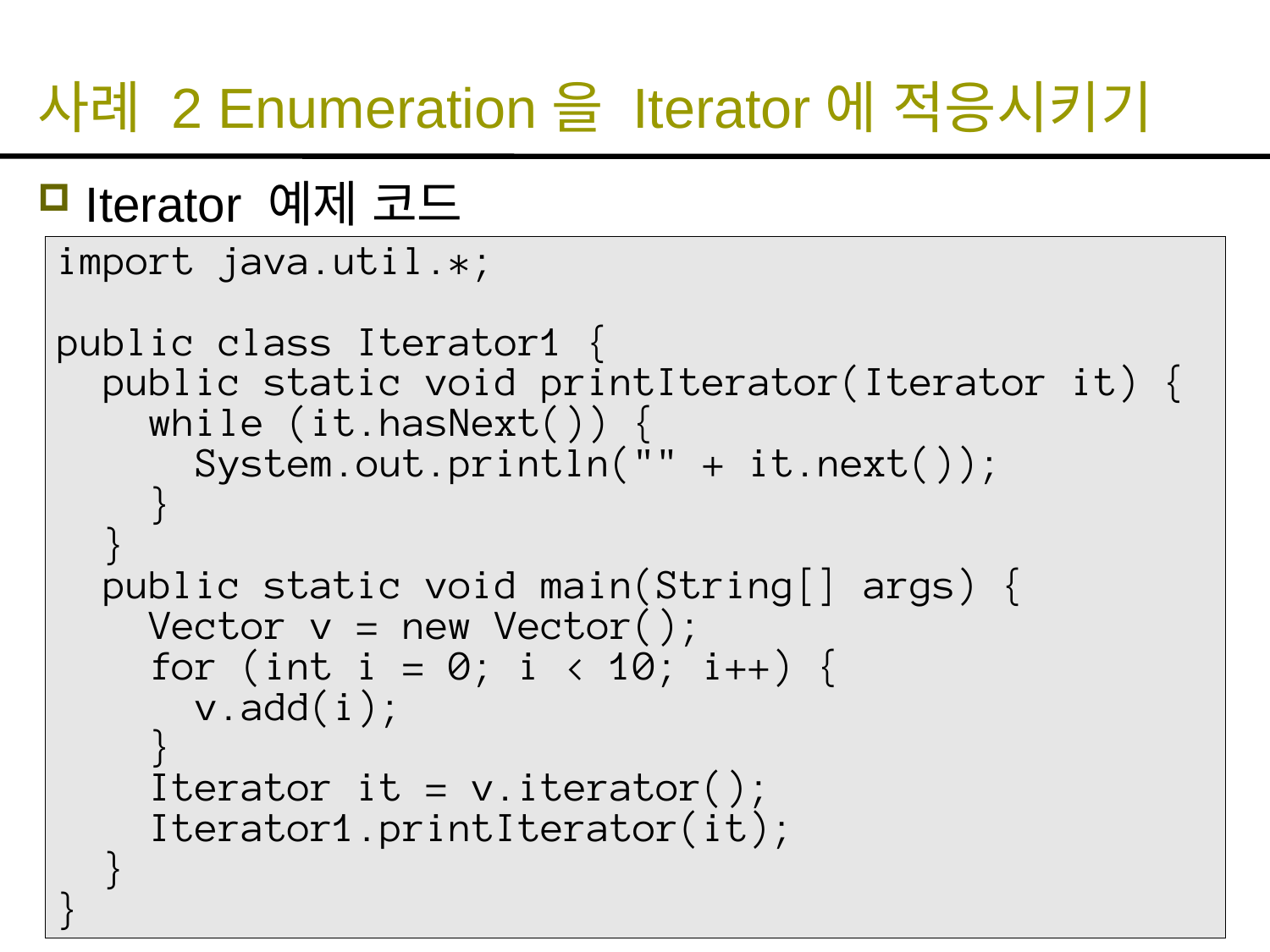

# 사례 2 Enumeration을 Iterator에 적응시키기
Iterator 예제 코드
import java.util.*;

public class Iterator1 {
  public static void printIterator(Iterator it) {
    while (it.hasNext()) {
      System.out.println("" + it.next());
    }
  }
  public static void main(String[] args) {
    Vector v = new Vector();
    for (int i = 0; i < 10; i++) {
      v.add(i);
    }
    Iterator it = v.iterator();
    Iterator1.printIterator(it);
  }
}